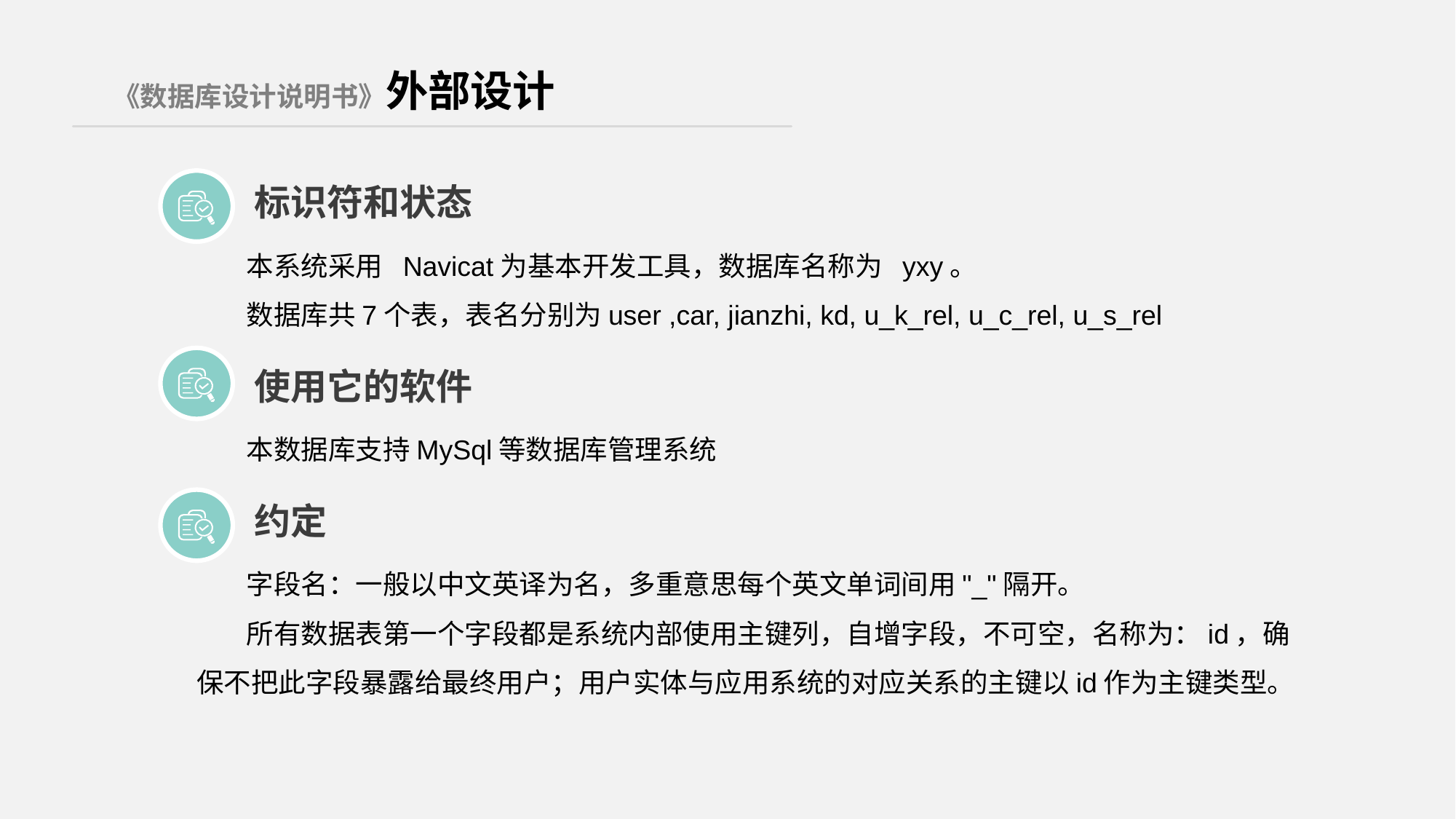

《数据库设计说明书》外部设计

 标识符和状态
       本系统采用 Navicat为基本开发工具，数据库名称为 yxy。
       数据库共7个表，表名分别为user ,car, jianzhi, kd, u_k_rel, u_c_rel, u_s_rel

 使用它的软件
       本数据库支持MySql等数据库管理系统

 约定
       字段名：一般以中文英译为名，多重意思每个英文单词间用"_"隔开。
       所有数据表第一个字段都是系统内部使用主键列，自增字段，不可空，名称为：id，确保不把此字段暴露给最终用户；用户实体与应用系统的对应关系的主键以id作为主键类型。